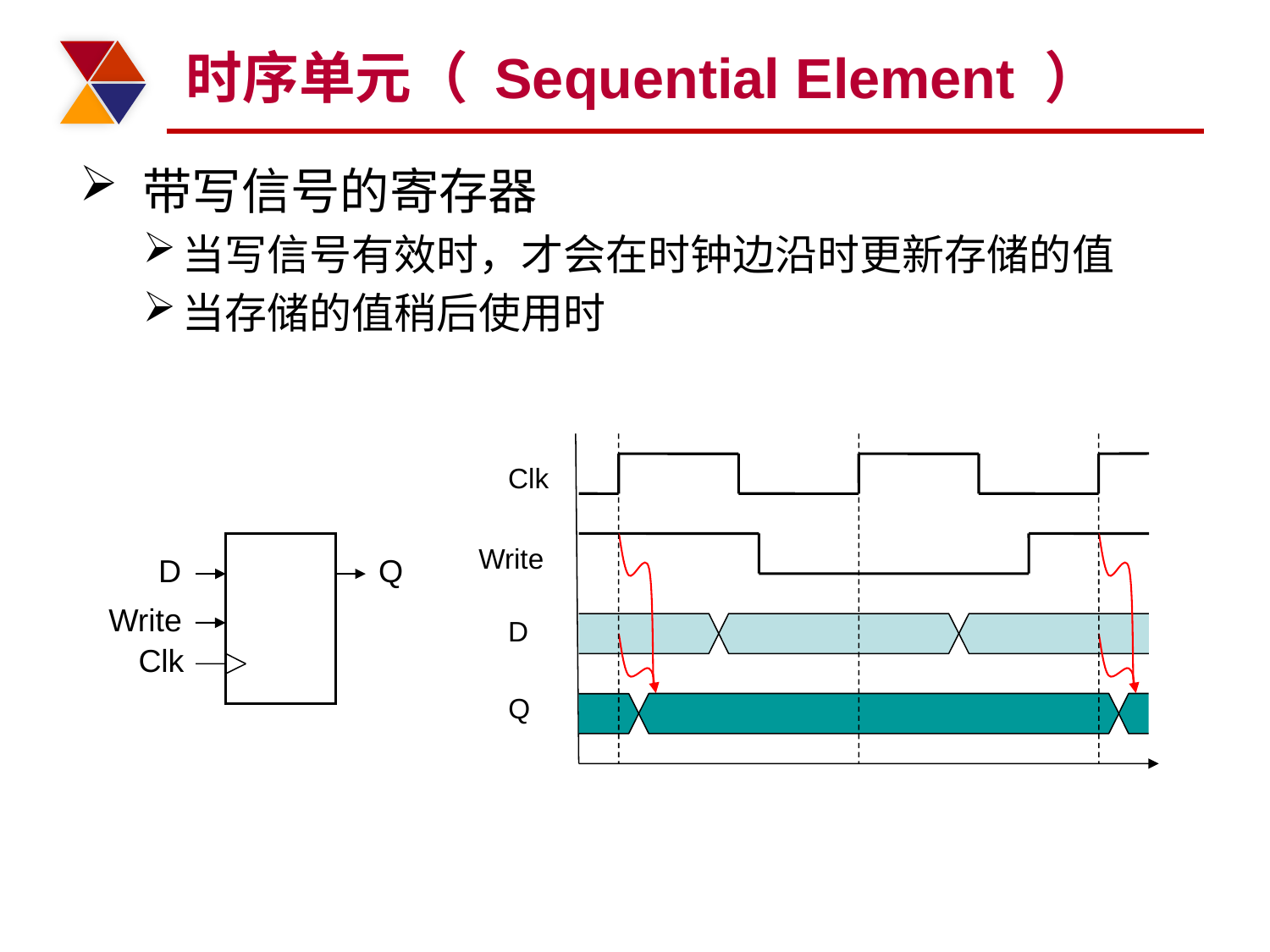

# 时序单元（ Sequential Element ）
带写信号的寄存器
当写信号有效时，才会在时钟边沿时更新存储的值
当存储的值稍后使用时

Clk

Write

D

Q

D
Q

Write

Clk